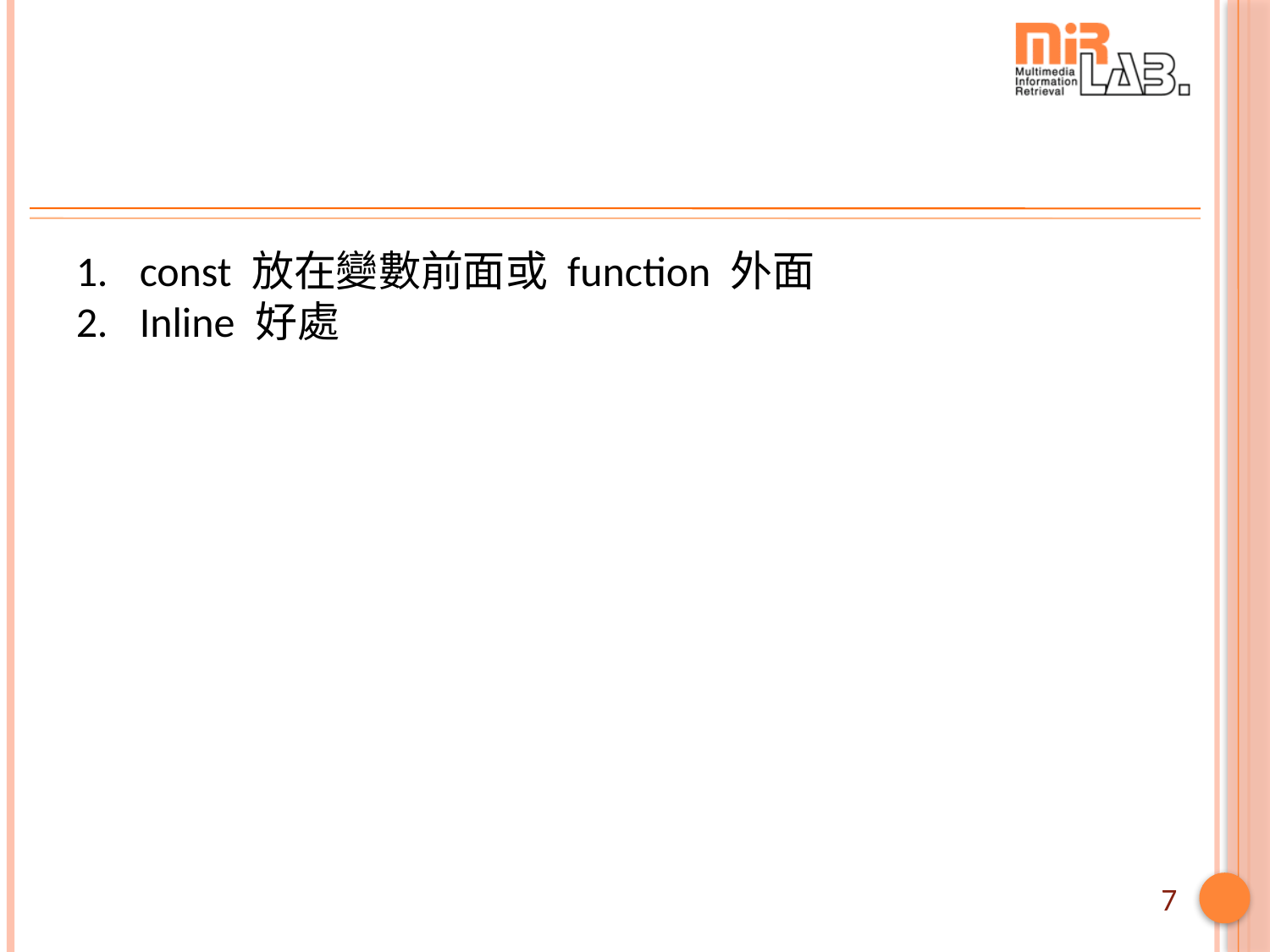

#
const 放在變數前面或 function 外面
Inline 好處